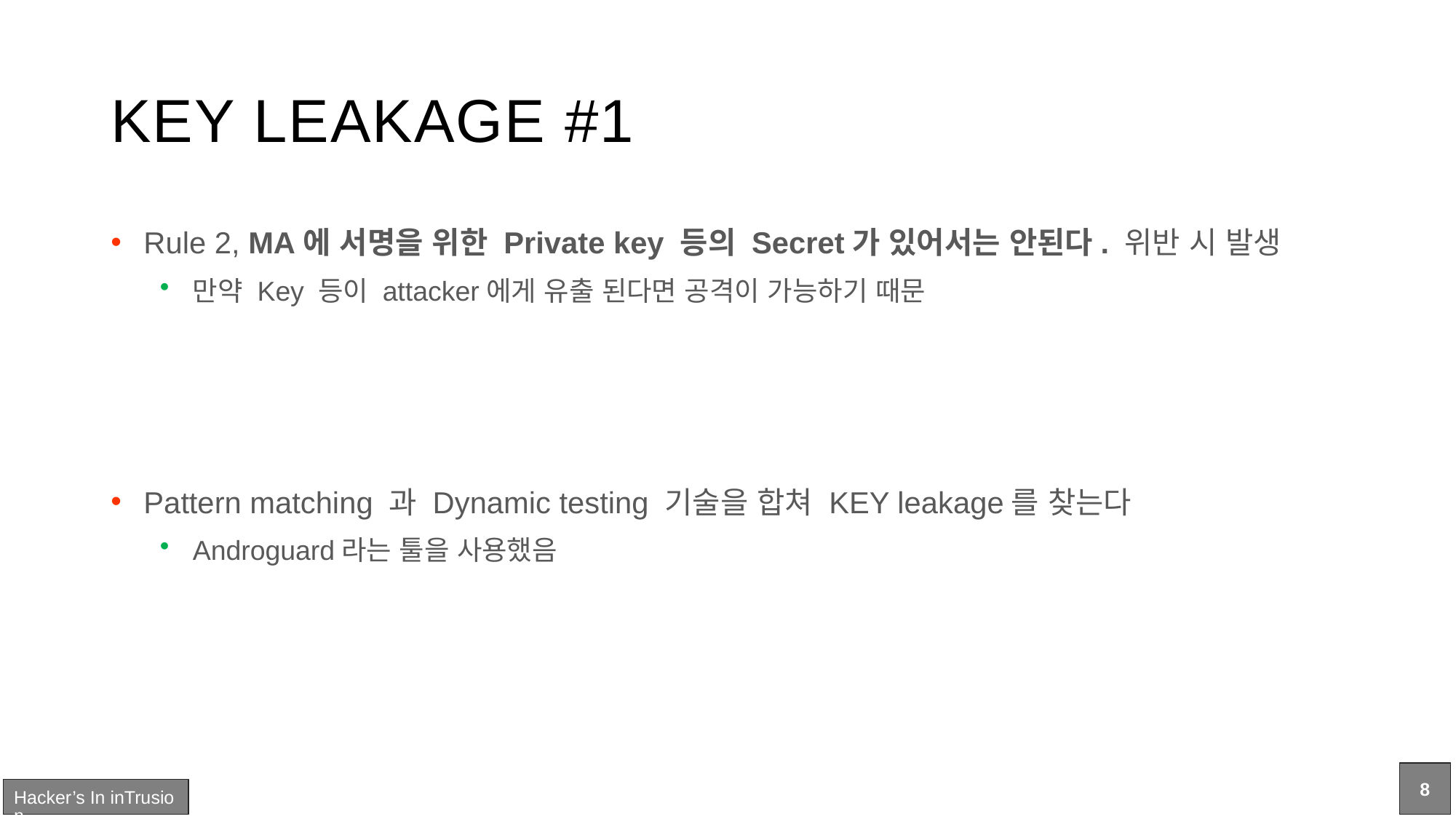

# KEY LEAKAGE #1
Rule 2, MA에 서명을 위한 Private key 등의 Secret가 있어서는 안된다. 위반 시 발생
만약 Key 등이 attacker에게 유출 된다면 공격이 가능하기 때문

Pattern matching 과 Dynamic testing 기술을 합쳐 KEY leakage를 찾는다
Androguard라는 툴을 사용했음

8
Hacker’s In inTrusion